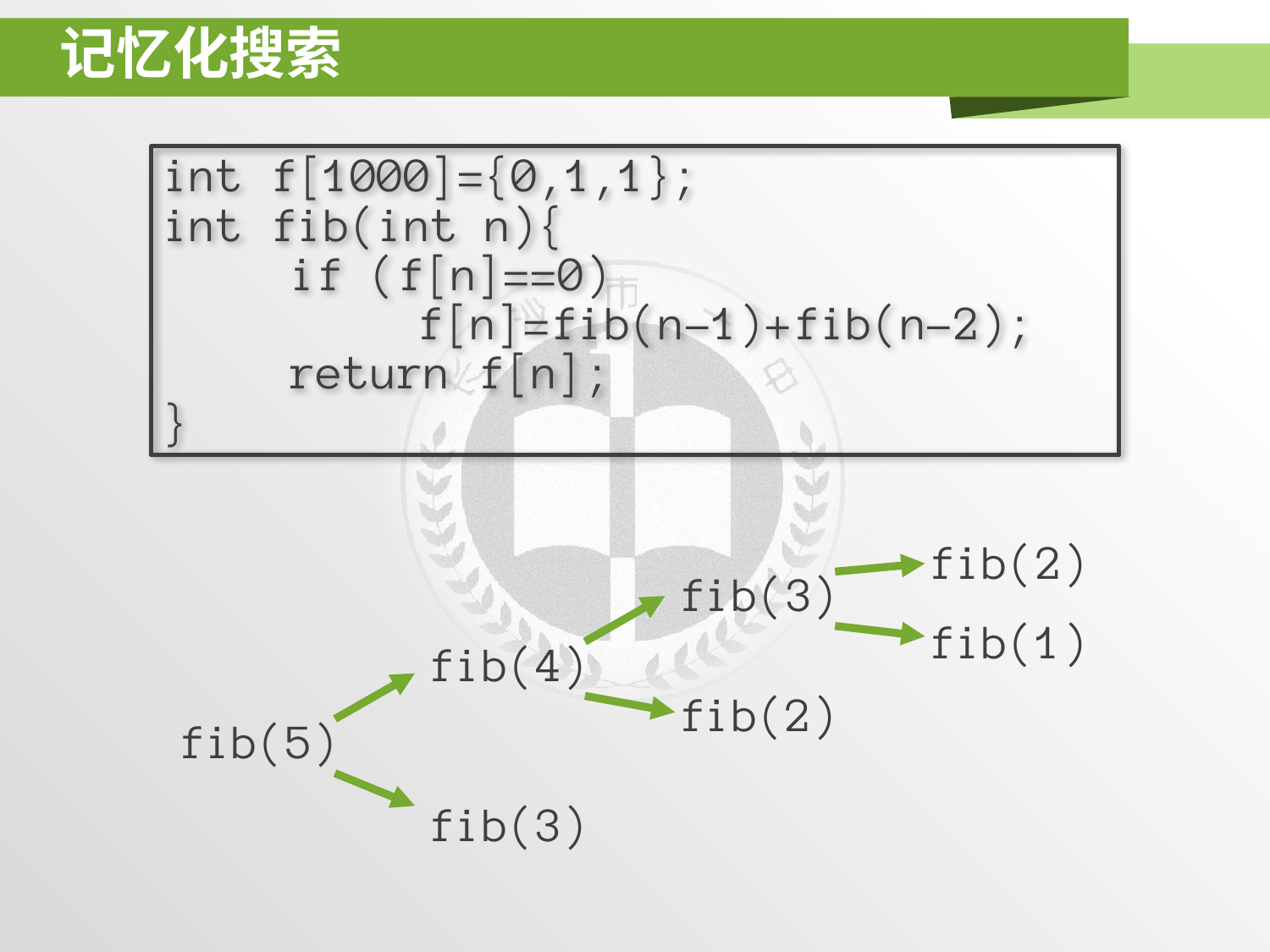

# 记忆化搜索
int f[1000]={0,1,1};
int fib(int n){
	if (f[n]==0)
		f[n]=fib(n-1)+fib(n-2);
	return f[n];
}
fib(2)
fib(3)
fib(1)
fib(4)
fib(2)
fib(5)
fib(3)